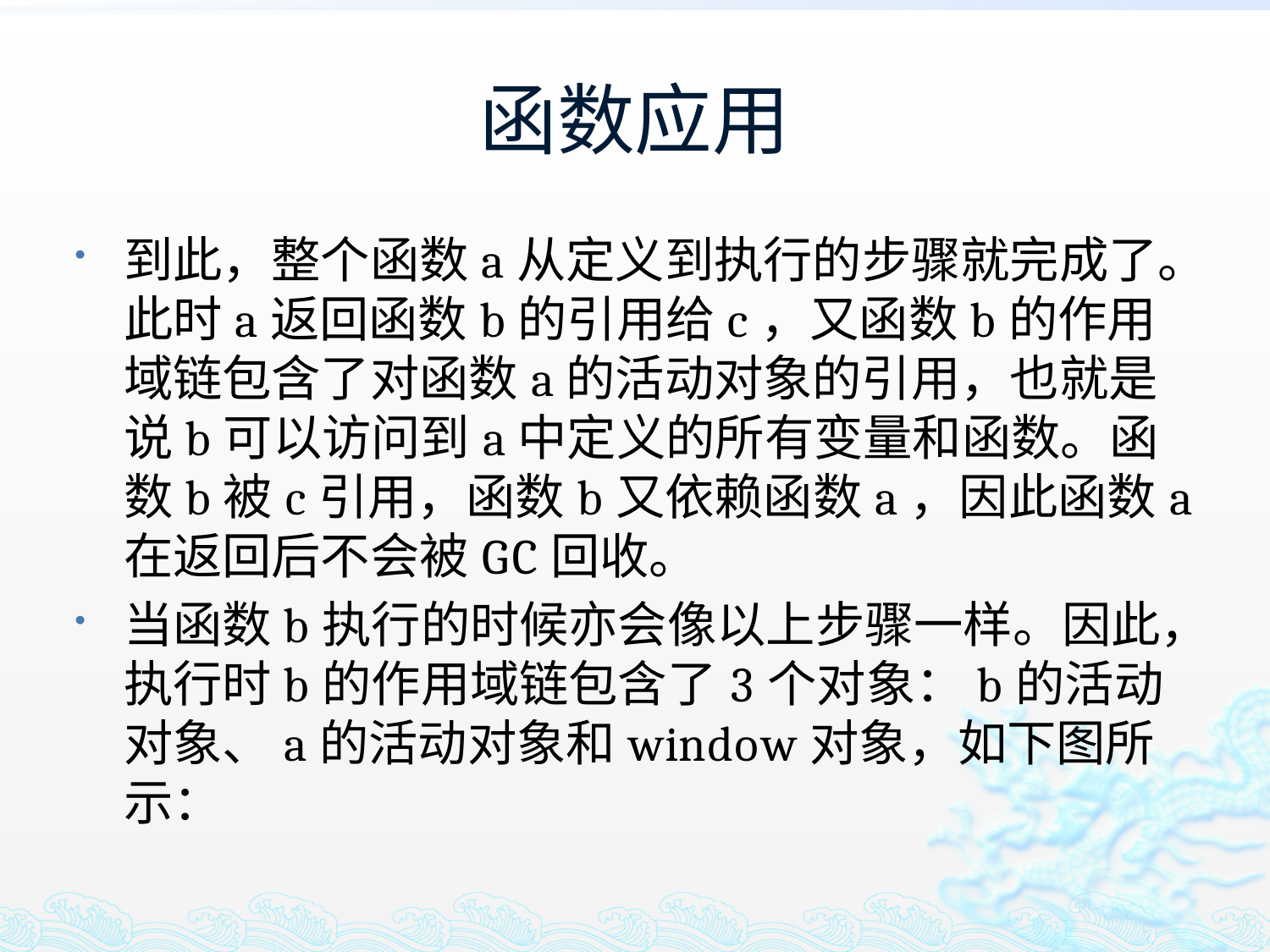

# 函数应用
到此，整个函数a从定义到执行的步骤就完成了。此时a返回函数b的引用给c，又函数b的作用域链包含了对函数a的活动对象的引用，也就是说b可以访问到a中定义的所有变量和函数。函数b被c引用，函数b又依赖函数a，因此函数a在返回后不会被GC回收。
当函数b执行的时候亦会像以上步骤一样。因此，执行时b的作用域链包含了3个对象：b的活动对象、a的活动对象和window对象，如下图所示：